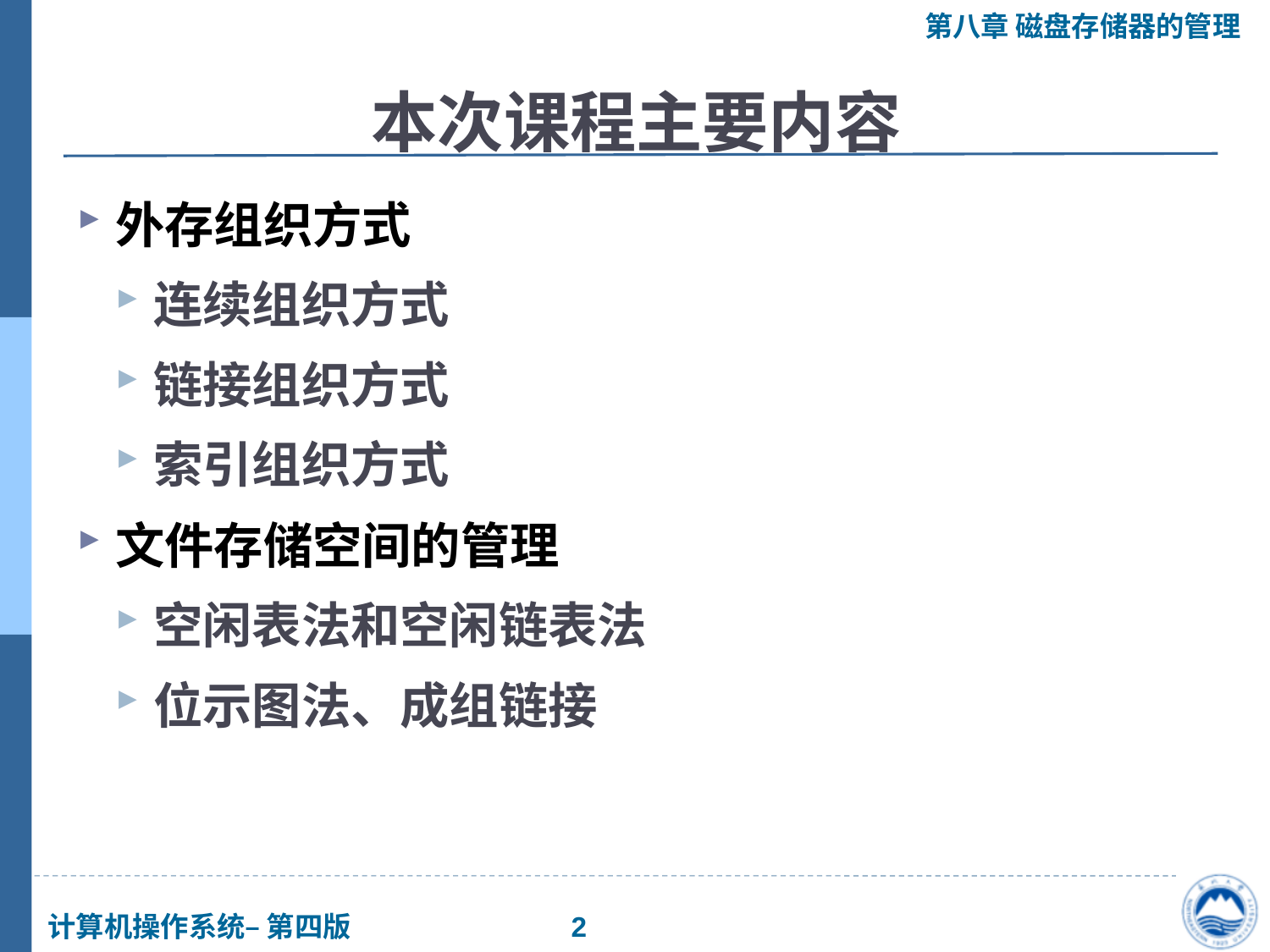

# 本次课程主要内容
外存组织方式
连续组织方式
链接组织方式
索引组织方式
文件存储空间的管理
空闲表法和空闲链表法
位示图法、成组链接